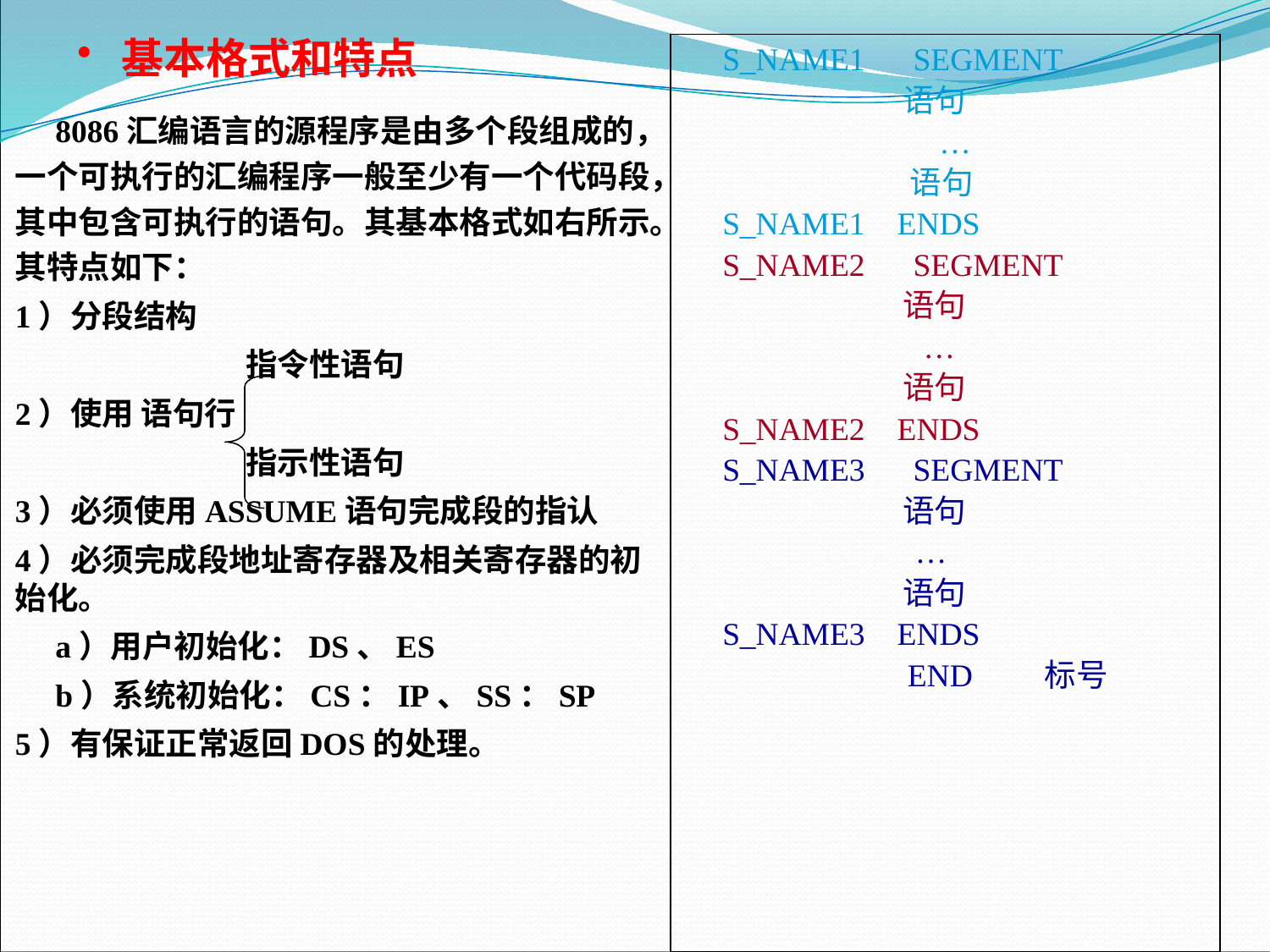

基本格式和特点

S_NAME1      SEGMENT
                        语句
                           …
                         语句
S_NAME1    ENDS
S_NAME2      SEGMENT
                        语句
                         …
                        语句
S_NAME2    ENDS
S_NAME3      SEGMENT
                        语句
                        …
                        语句
S_NAME3    ENDS
                       END        标号
     8086汇编语言的源程序是由多个段组成的， 一个可执行的汇编程序一般至少有一个代码段，其中包含可执行的语句。其基本格式如右所示。其特点如下：
1）分段结构
                               指令性语句
2）使用 语句行
                               指示性语句
3）必须使用ASSUME语句完成段的指认
4）必须完成段地址寄存器及相关寄存器的初始化。
     a）用户初始化：DS、ES
     b）系统初始化：CS：IP、SS：SP
5）有保证正常返回DOS的处理。